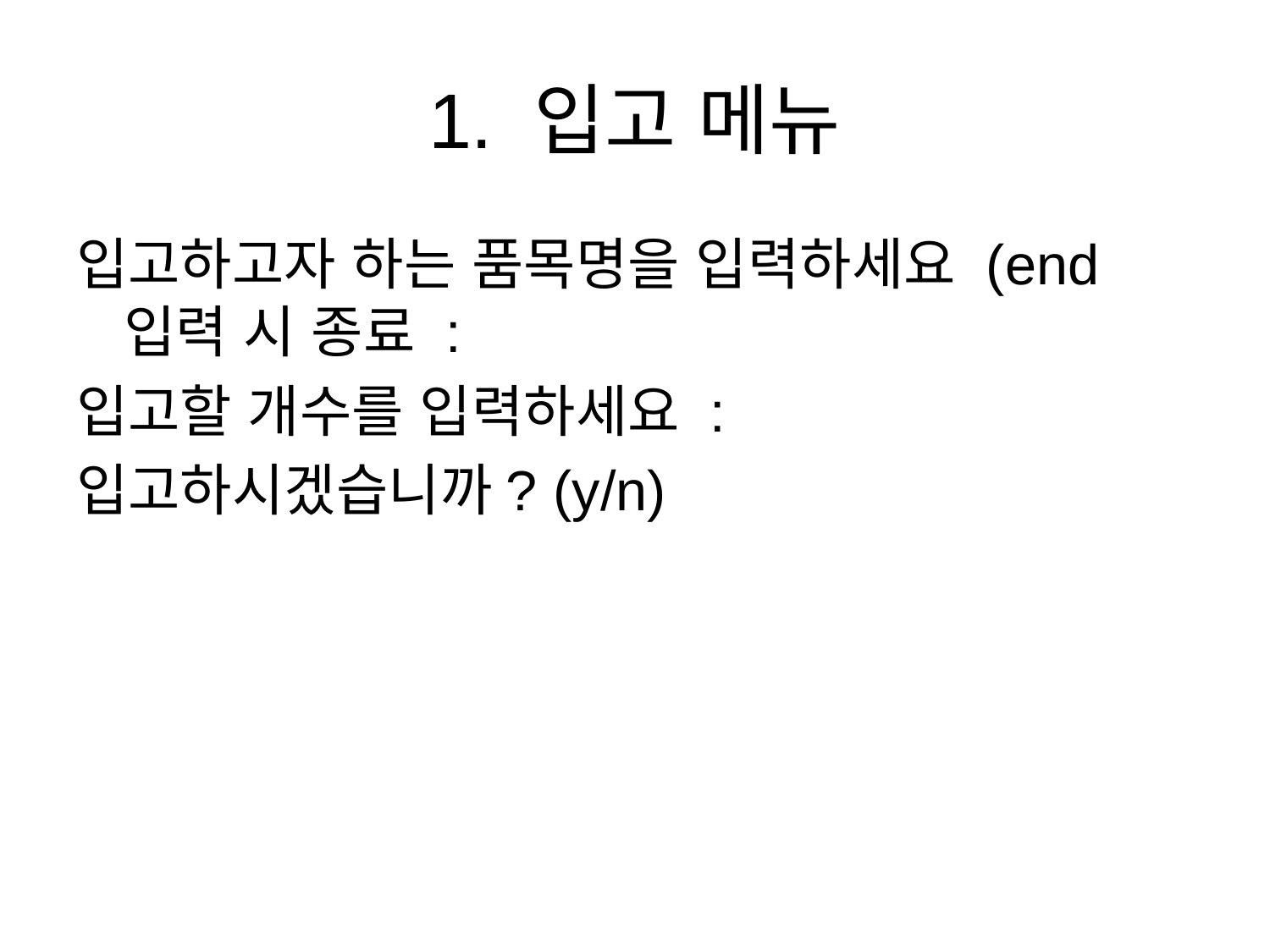

# 1. 입고 메뉴
입고하고자 하는 품목명을 입력하세요 (end입력 시 종료 :
입고할 개수를 입력하세요 :
입고하시겠습니까? (y/n)